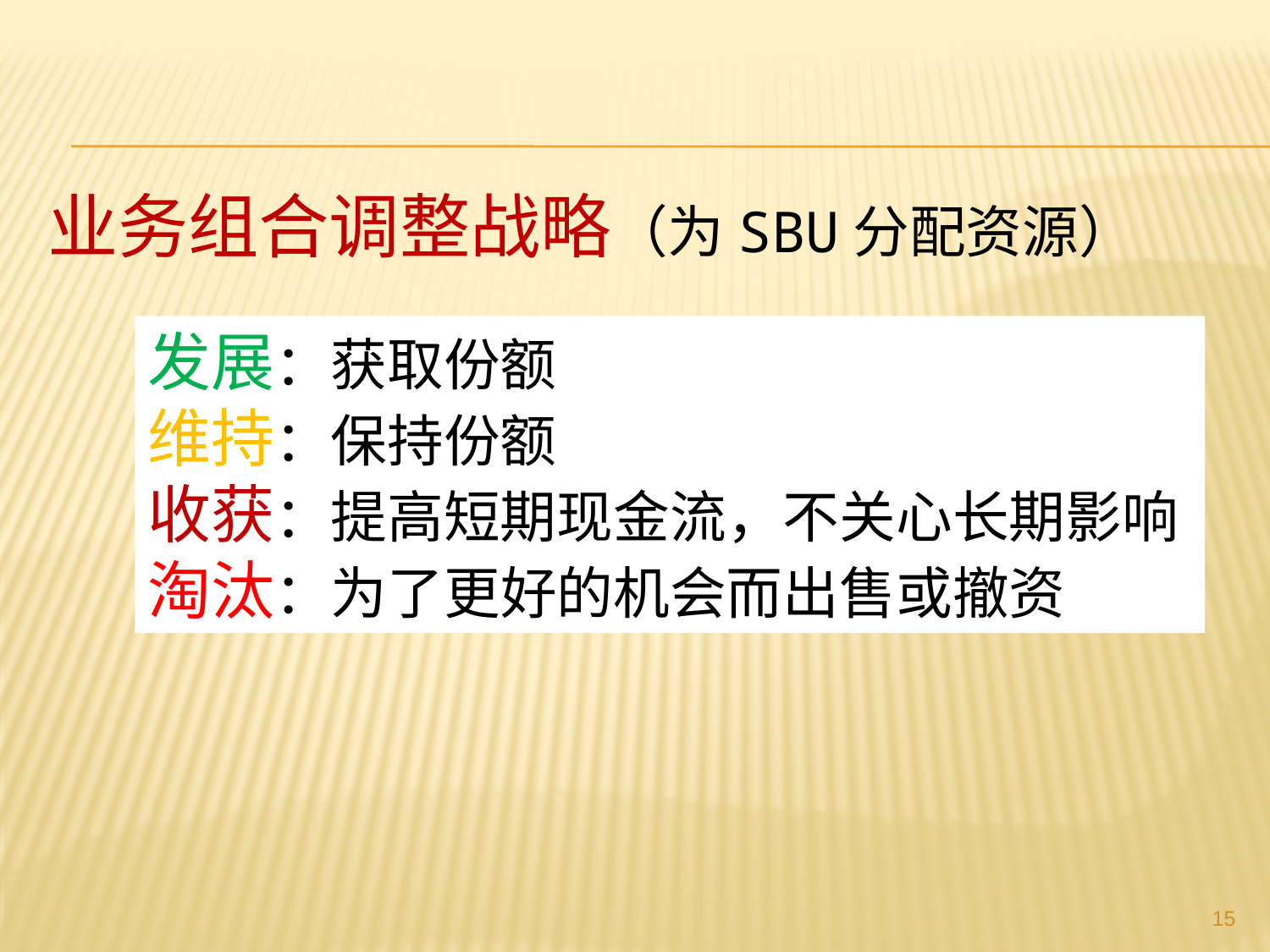

# 业务组合调整战略（为SBU分配资源）
发展：获取份额
维持：保持份额
收获：提高短期现金流，不关心长期影响
淘汰：为了更好的机会而出售或撤资
15